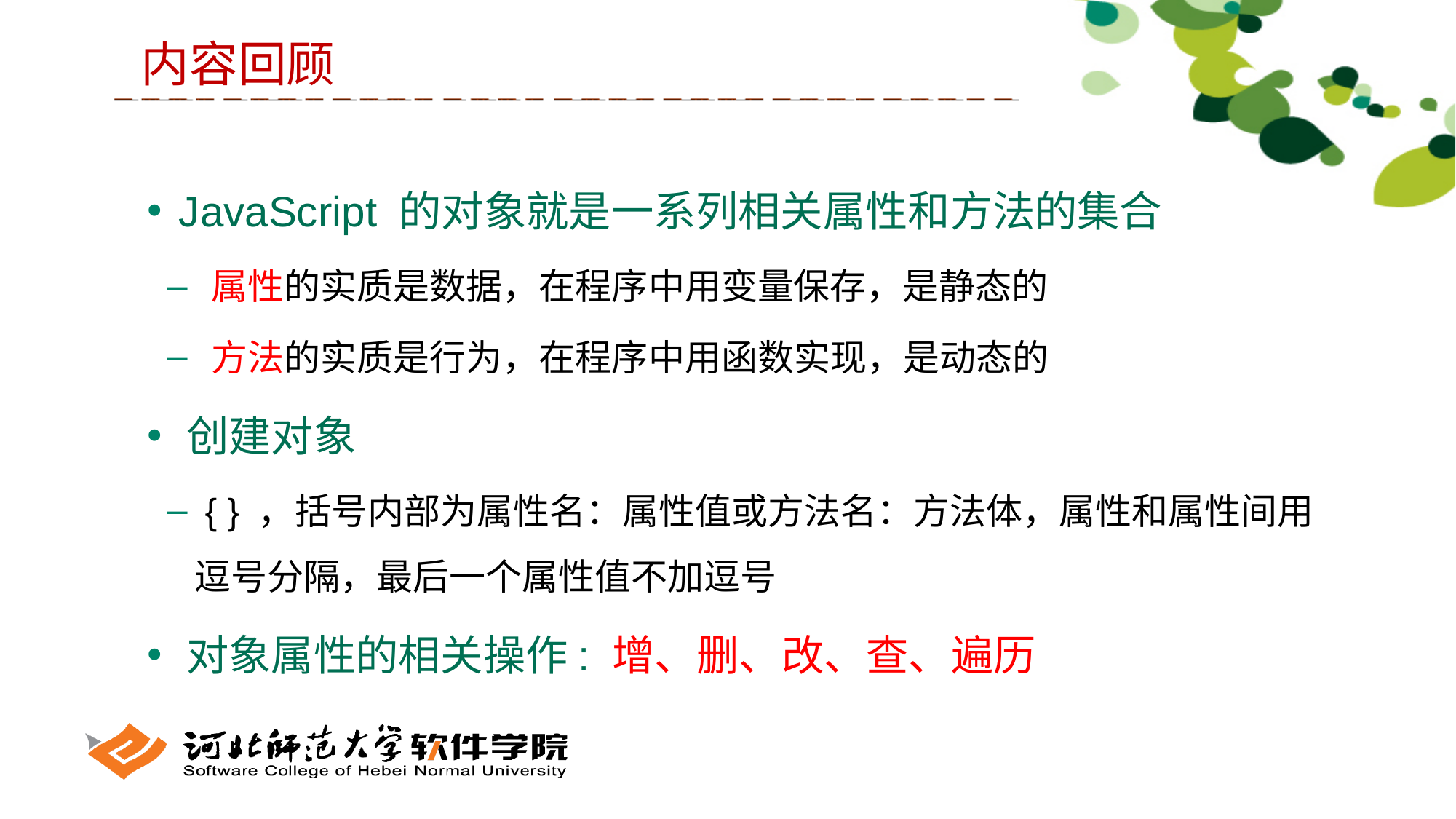

内容回顾
 JavaScript 的对象就是一系列相关属性和方法的集合
 属性的实质是数据，在程序中用变量保存，是静态的
 方法的实质是行为，在程序中用函数实现，是动态的
 创建对象
 { } ，括号内部为属性名：属性值或方法名：方法体，属性和属性间用逗号分隔，最后一个属性值不加逗号
 对象属性的相关操作: 增、删、改、查、遍历